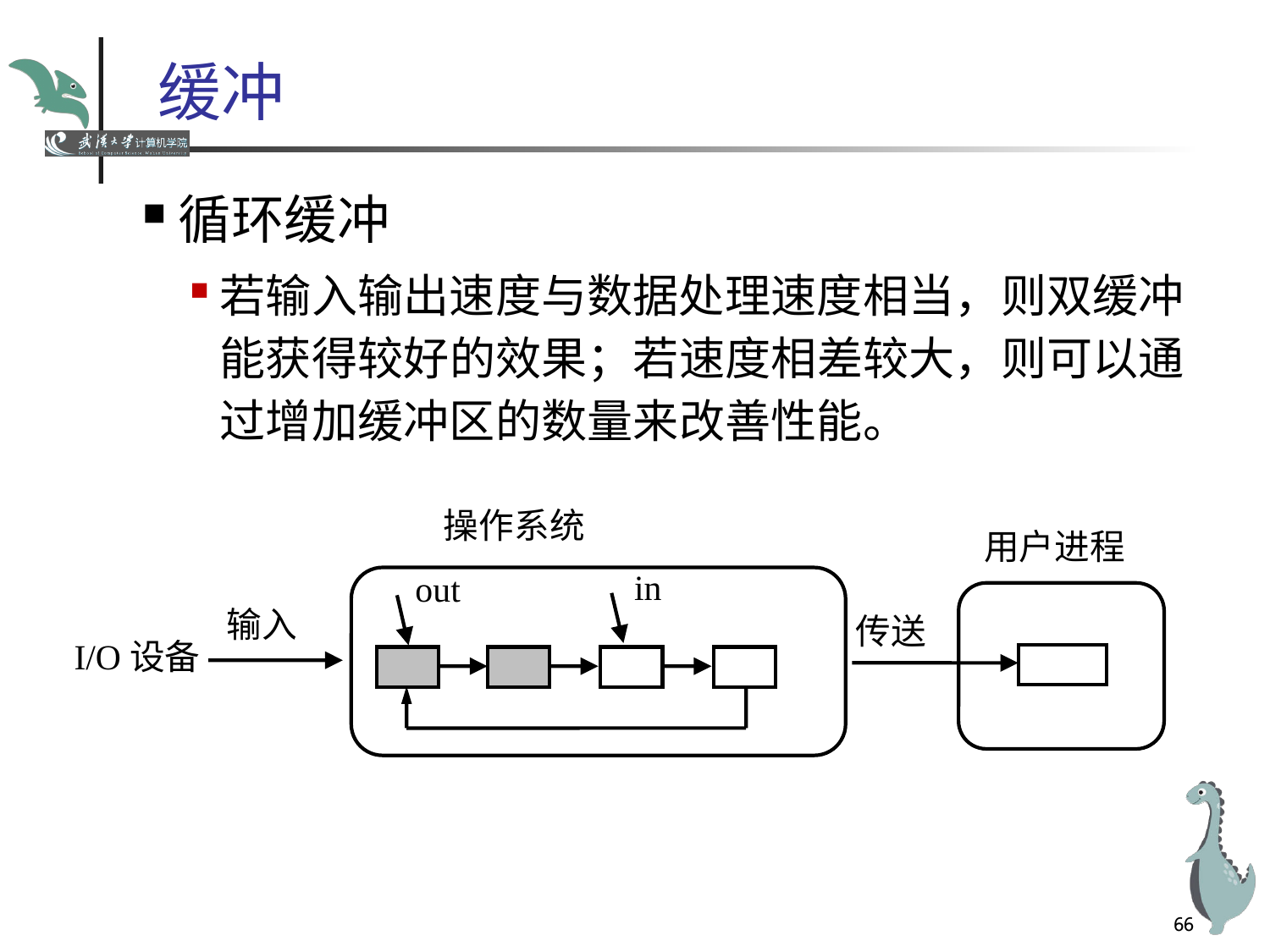

# 缓冲
循环缓冲
若输入输出速度与数据处理速度相当，则双缓冲能获得较好的效果；若速度相差较大，则可以通过增加缓冲区的数量来改善性能。
操作系统
用户进程
in
out

输入
传送
I/O设备

66